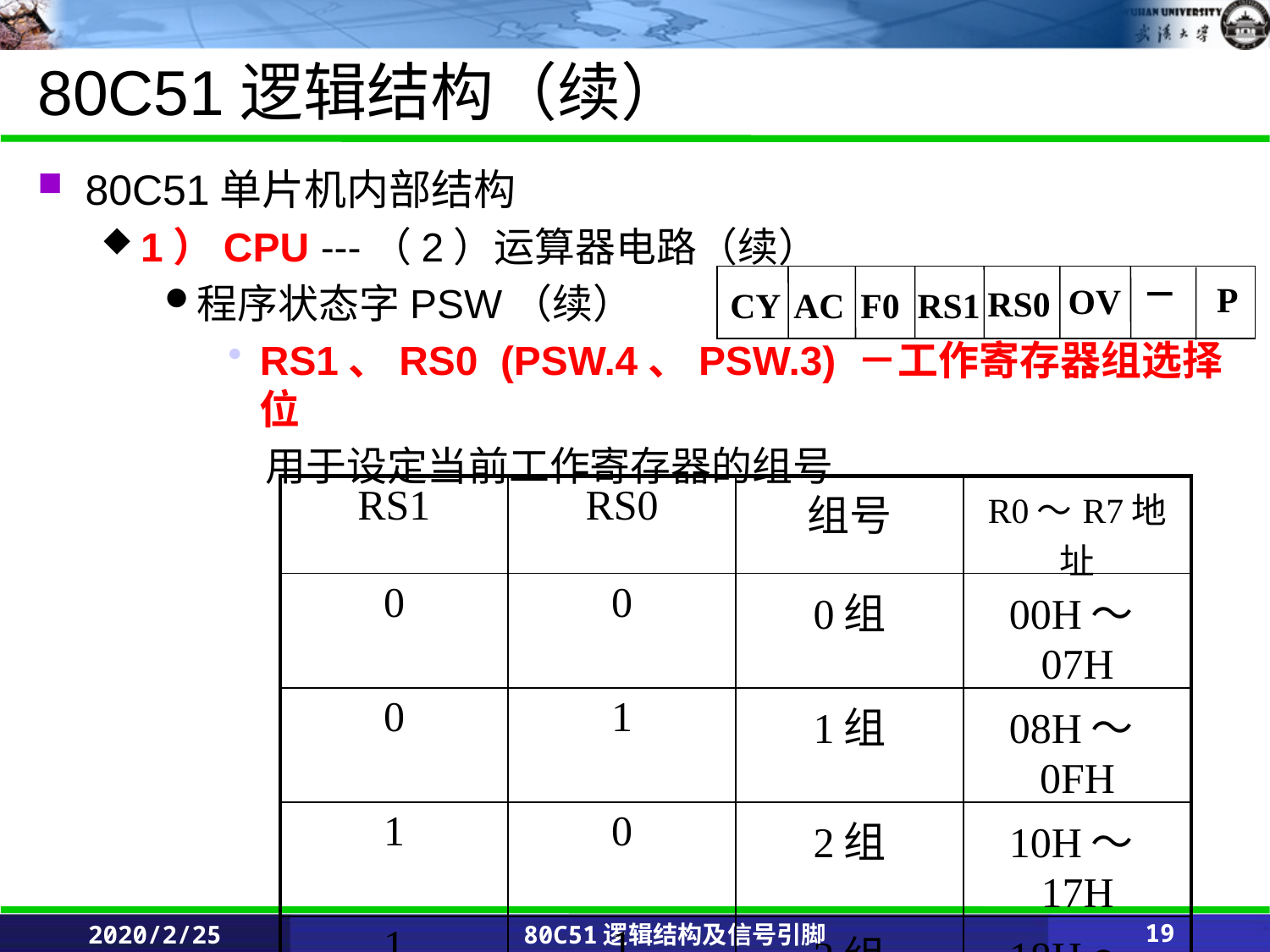

# 80C51逻辑结构（续）
80C51单片机内部结构
1）CPU ---（2）运算器电路（续）
程序状态字PSW（续）
RS1、RS0  (PSW.4、PSW.3) －工作寄存器组选择位
   用于设定当前工作寄存器的组号

－

P
OV
RS0
CY
AC
F0
RS1
| RS1 | RS0 | 组号 | R0～R7地址 |
| --- | --- | --- | --- |
| 0 | 0 | 0组 | 00H～07H |
| 0 | 1 | 1组 | 08H～0FH |
| 1 | 0 | 2组 | 10H～17H |
| 1 | 1 | 3组 | 18H～1FH |
2020/2/25
80C51逻辑结构及信号引脚
19